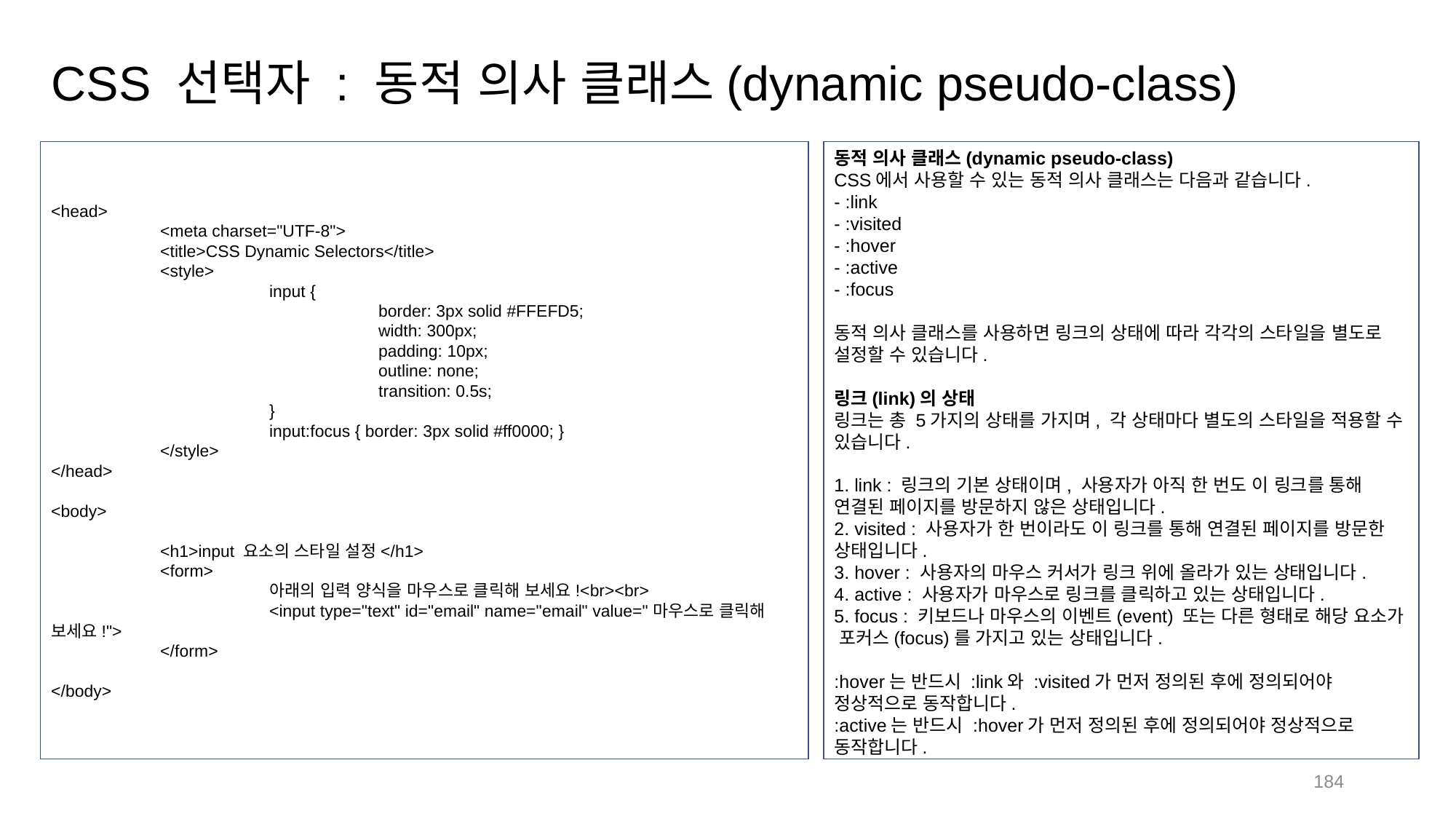

# CSS 선택자 : 동적 의사 클래스(dynamic pseudo-class)
<head>
	<meta charset="UTF-8">
	<title>CSS Dynamic Selectors</title>
	<style>
		input {
			border: 3px solid #FFEFD5;
			width: 300px;
			padding: 10px;
			outline: none;
			transition: 0.5s;
		}
		input:focus { border: 3px solid #ff0000; }
	</style>
</head>

<body>

	<h1>input 요소의 스타일 설정</h1>
	<form>
		아래의 입력 양식을 마우스로 클릭해 보세요!<br><br>
		<input type="text" id="email" name="email" value="마우스로 클릭해 보세요!">
	</form>

</body>
동적 의사 클래스(dynamic pseudo-class)
CSS에서 사용할 수 있는 동적 의사 클래스는 다음과 같습니다.
- :link
- :visited
- :hover
- :active
- :focus

동적 의사 클래스를 사용하면 링크의 상태에 따라 각각의 스타일을 별도로 설정할 수 있습니다.

링크(link)의 상태
링크는 총 5가지의 상태를 가지며, 각 상태마다 별도의 스타일을 적용할 수 있습니다.

1. link : 링크의 기본 상태이며, 사용자가 아직 한 번도 이 링크를 통해 연결된 페이지를 방문하지 않은 상태입니다.
2. visited : 사용자가 한 번이라도 이 링크를 통해 연결된 페이지를 방문한 상태입니다.
3. hover : 사용자의 마우스 커서가 링크 위에 올라가 있는 상태입니다.
4. active : 사용자가 마우스로 링크를 클릭하고 있는 상태입니다.
5. focus : 키보드나 마우스의 이벤트(event) 또는 다른 형태로 해당 요소가 포커스(focus)를 가지고 있는 상태입니다.

:hover는 반드시 :link와 :visited가 먼저 정의된 후에 정의되어야 정상적으로 동작합니다.
:active는 반드시 :hover가 먼저 정의된 후에 정의되어야 정상적으로 동작합니다.
184